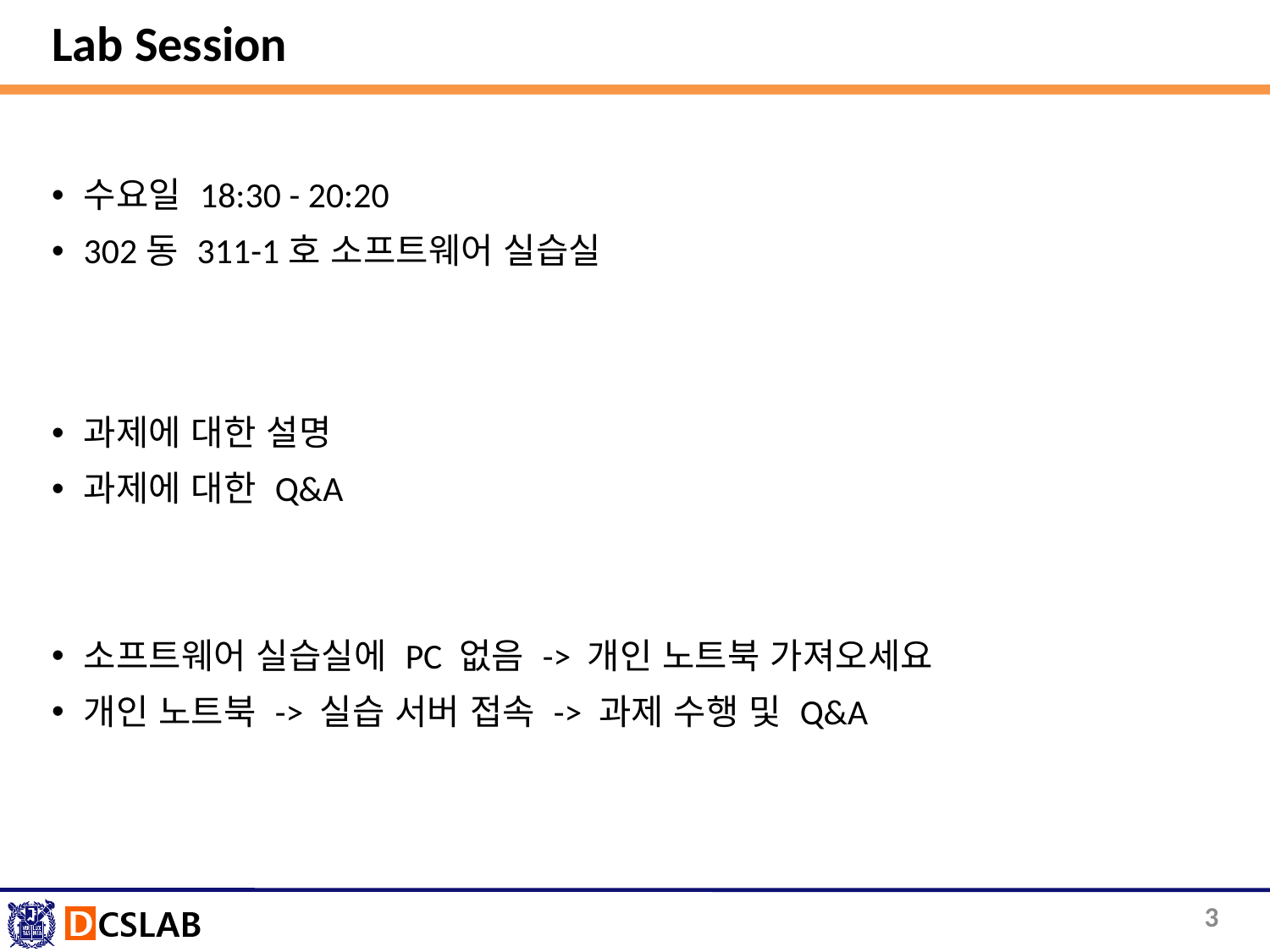

# Lab Session

수요일 18:30 - 20:20
302동 311-1호 소프트웨어 실습실

과제에 대한 설명
과제에 대한 Q&A

소프트웨어 실습실에 PC 없음 -> 개인 노트북 가져오세요
개인 노트북 -> 실습 서버 접속 -> 과제 수행 및 Q&A

3